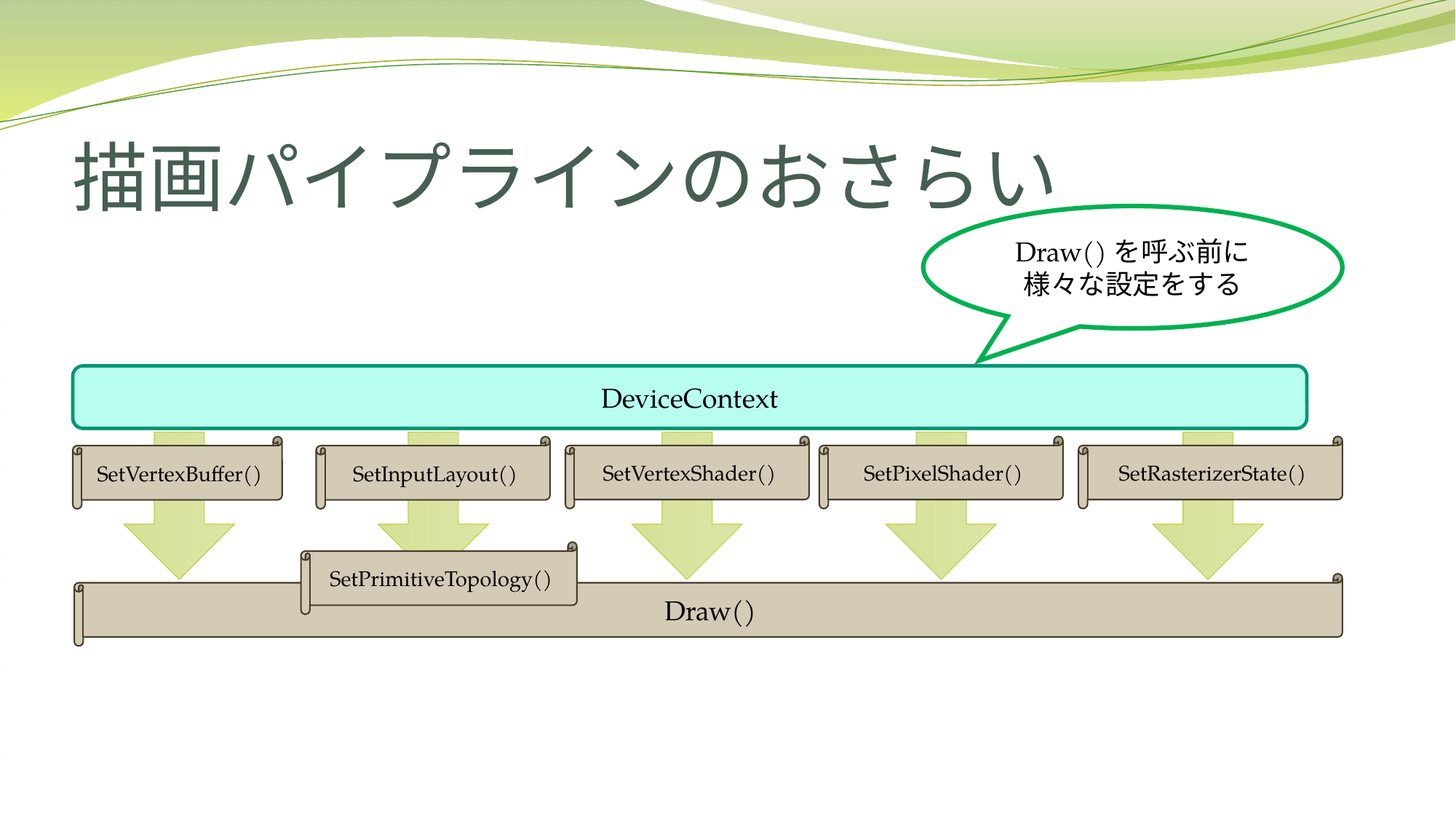

# 描画パイプラインのおさらい
Draw()を呼ぶ前に
様々な設定をする
DeviceContext
SetVertexShader()
SetPixelShader()
SetRasterizerState()
SetVertexBuffer()
SetInputLayout()

SetPrimitiveTopology()
Draw()